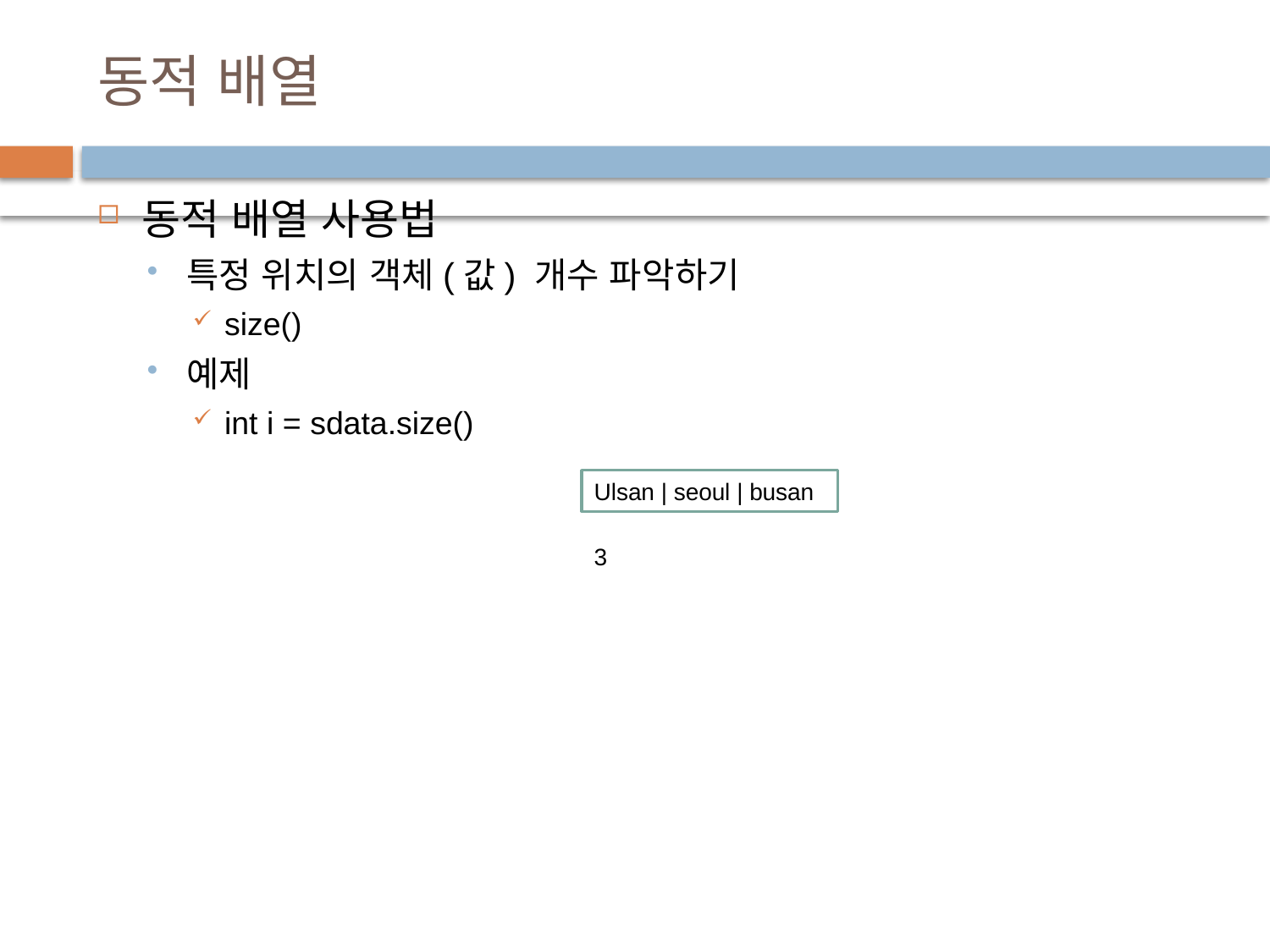

# 동적 배열
동적 배열 사용법
특정 위치의 객체(값) 개수 파악하기
size()
예제
int i = sdata.size()
Ulsan | seoul | busan
3